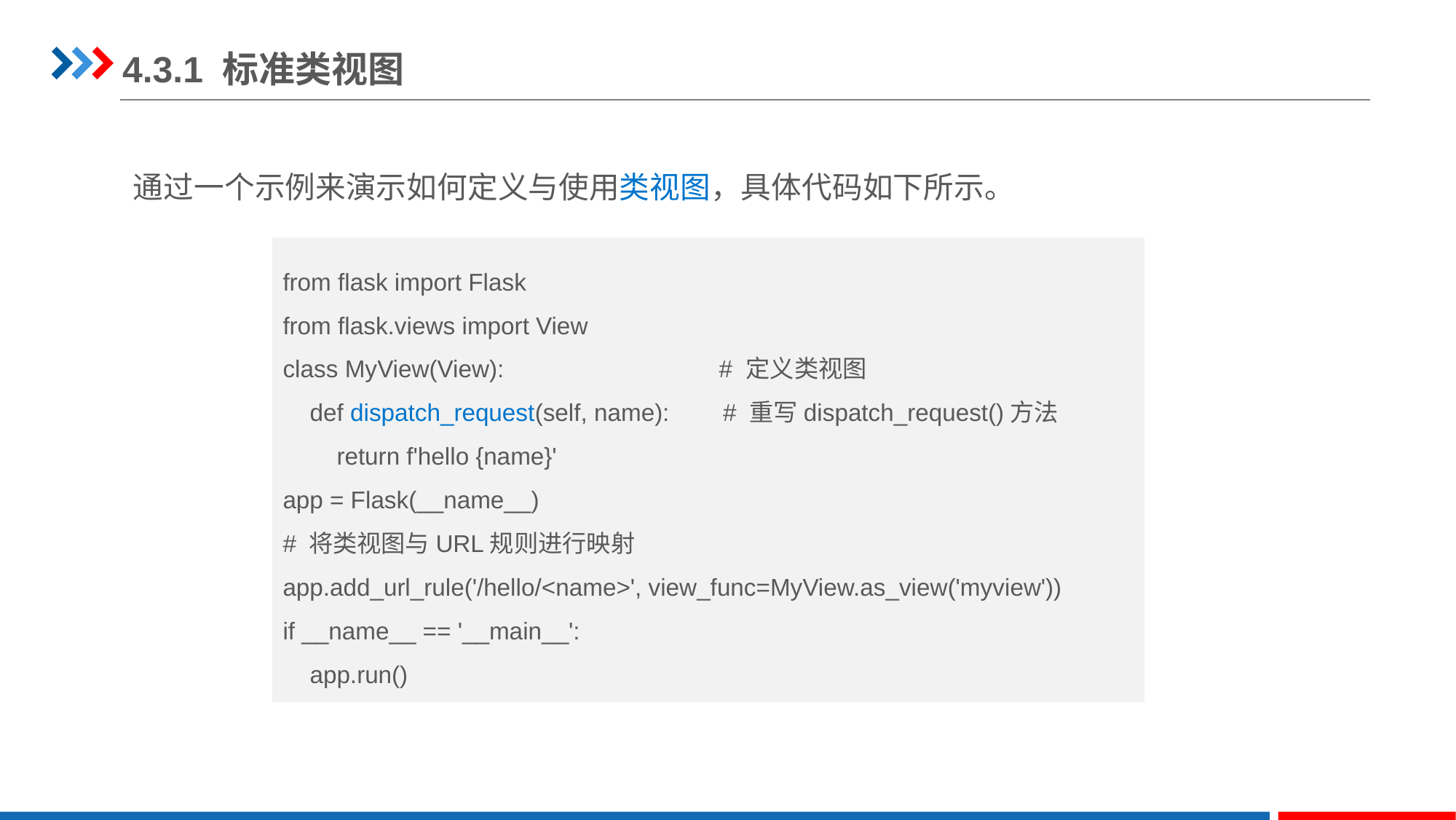

4.3.1 标准类视图
通过一个示例来演示如何定义与使用类视图，具体代码如下所示。
from flask import Flask
from flask.views import View
class MyView(View):                                # 定义类视图
    def dispatch_request(self, name):        # 重写dispatch_request()方法
        return f'hello {name}'
app = Flask(__name__)
# 将类视图与URL规则进行映射
app.add_url_rule('/hello/<name>', view_func=MyView.as_view('myview'))
if __name__ == '__main__':
    app.run()